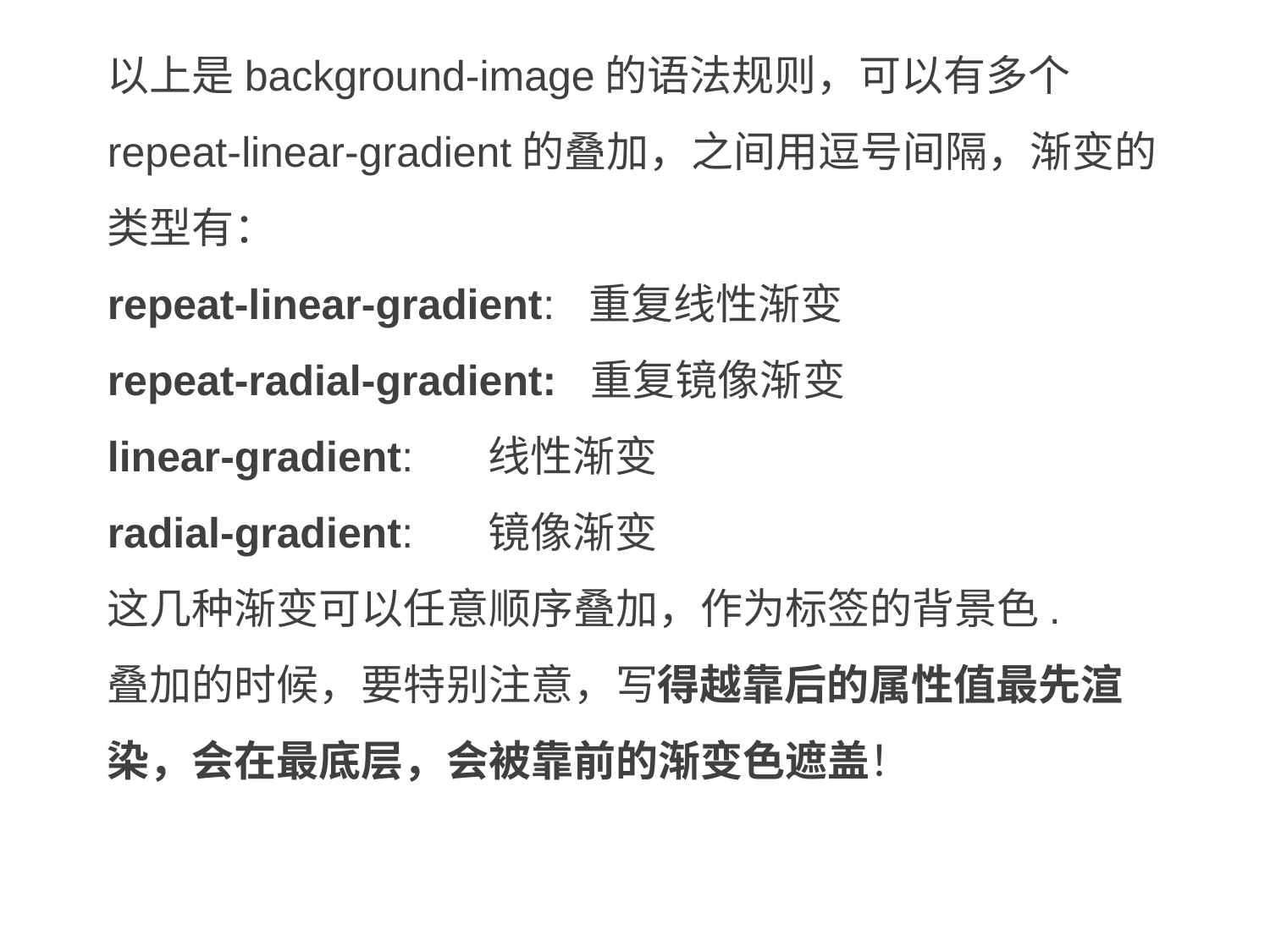

以上是background-image的语法规则，可以有多个repeat-linear-gradient的叠加，之间用逗号间隔，渐变的类型有：
repeat-linear-gradient:  重复线性渐变
repeat-radial-gradient:  重复镜像渐变
linear-gradient:	线性渐变
radial-gradient:	镜像渐变
这几种渐变可以任意顺序叠加，作为标签的背景色.
叠加的时候，要特别注意，写得越靠后的属性值最先渲染，会在最底层，会被靠前的渐变色遮盖！